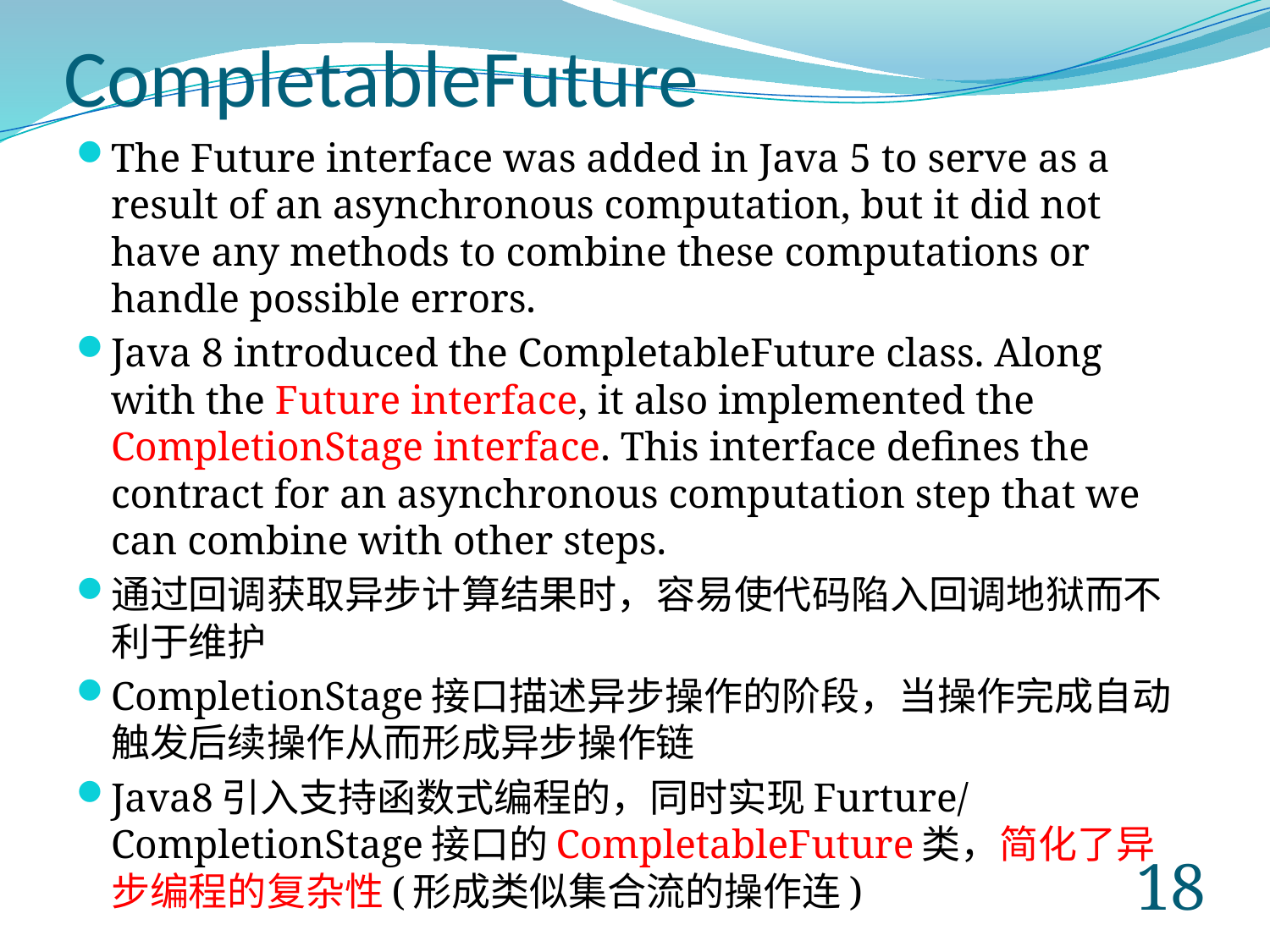

# CompletableFuture
The Future interface was added in Java 5 to serve as a result of an asynchronous computation, but it did not have any methods to combine these computations or handle possible errors.
Java 8 introduced the CompletableFuture class. Along with the Future interface, it also implemented the CompletionStage interface. This interface defines the contract for an asynchronous computation step that we can combine with other steps.
通过回调获取异步计算结果时，容易使代码陷入回调地狱而不利于维护
CompletionStage接口描述异步操作的阶段，当操作完成自动触发后续操作从而形成异步操作链
Java8引入支持函数式编程的，同时实现Furture/CompletionStage接口的CompletableFuture类，简化了异步编程的复杂性(形成类似集合流的操作连)
18